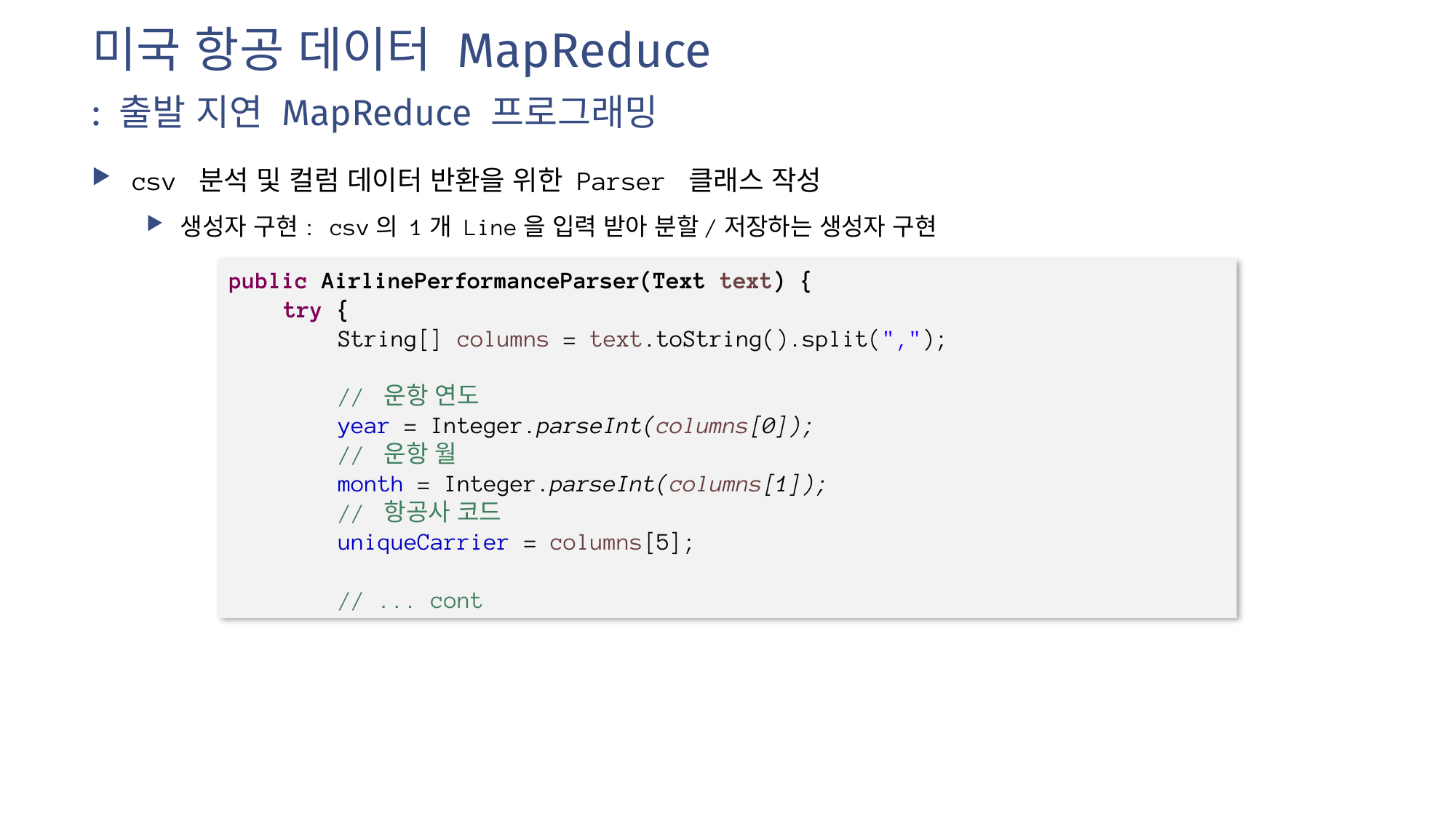

# 미국 항공 데이터 MapReduce : 출발 지연 MapReduce 프로그래밍
csv 분석 및 컬럼 데이터 반환을 위한 Parser 클래스 작성
생성자 구현: csv의 1개 Line을 입력 받아 분할/저장하는 생성자 구현

public AirlinePerformanceParser(Text text) {
try {
String[] columns = text.toString().split(",");

// 운항 연도
year = Integer.parseInt(columns[0]);
// 운항 월
month = Integer.parseInt(columns[1]);
// 항공사 코드
uniqueCarrier = columns[5];

// ... cont